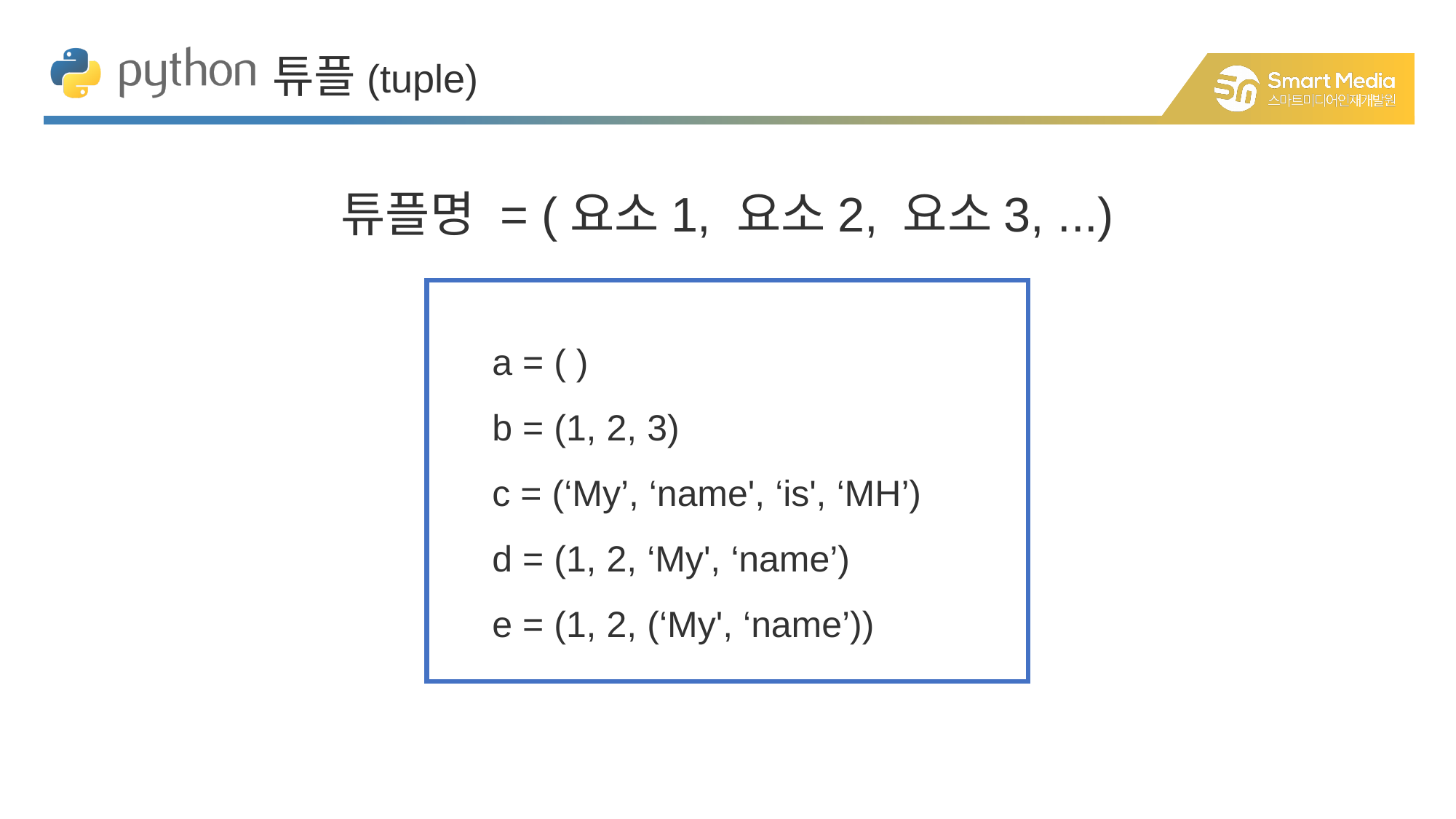

튜플(tuple)
튜플명 = (요소1, 요소2, 요소3, ...)
a = ( )
b = (1, 2, 3)
c = (‘My’, ‘name', ‘is', ‘MH’)
d = (1, 2, ‘My', ‘name’)
e = (1, 2, (‘My', ‘name’))